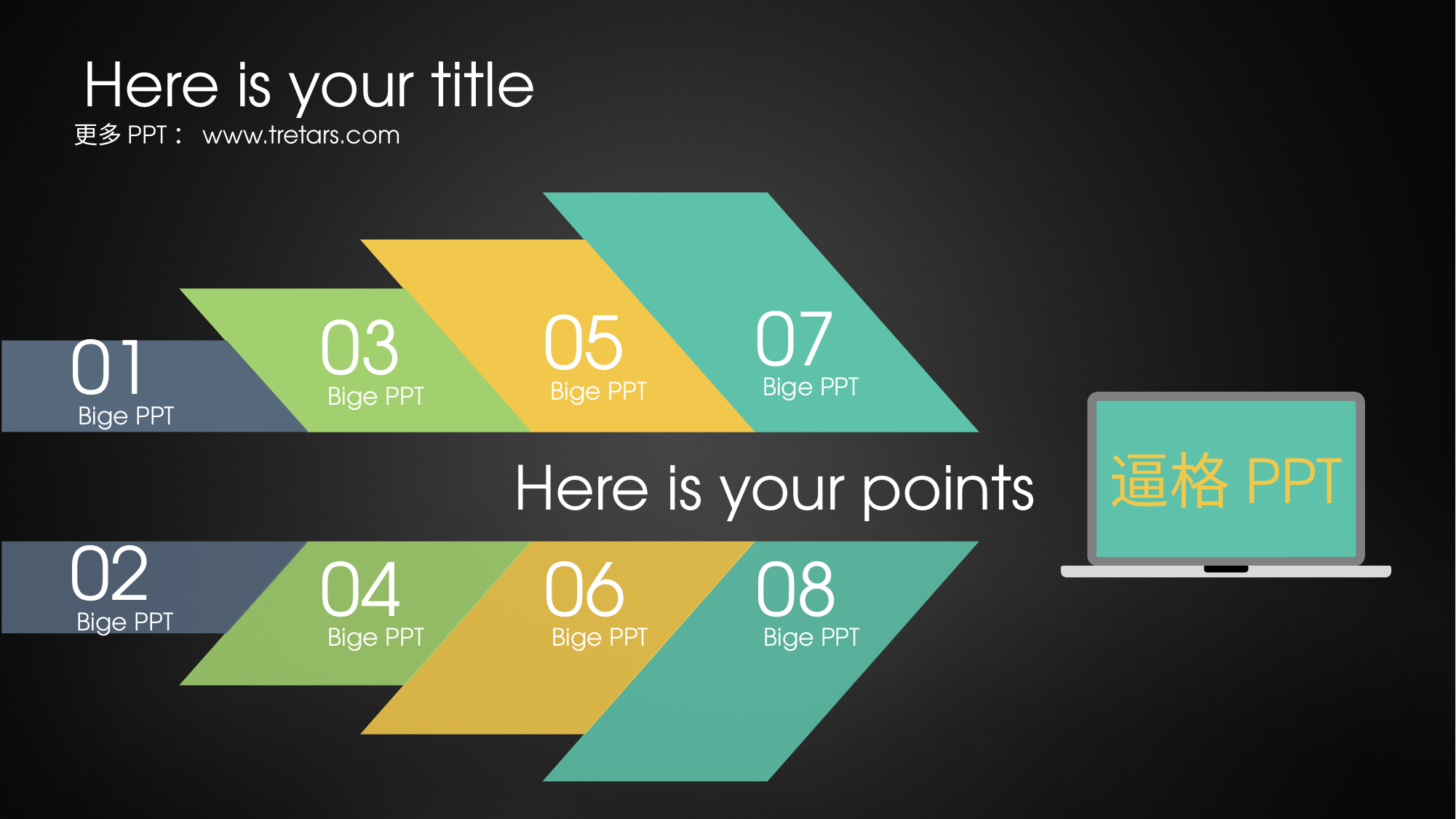

Here is your title
更多PPT：www.tretars.com

07

05
03
01

Bige PPT
Bige PPT
Bige PPT
Bige PPT

逼格PPT
Here is your points
02
04
06
08

Bige PPT
Bige PPT
Bige PPT
Bige PPT